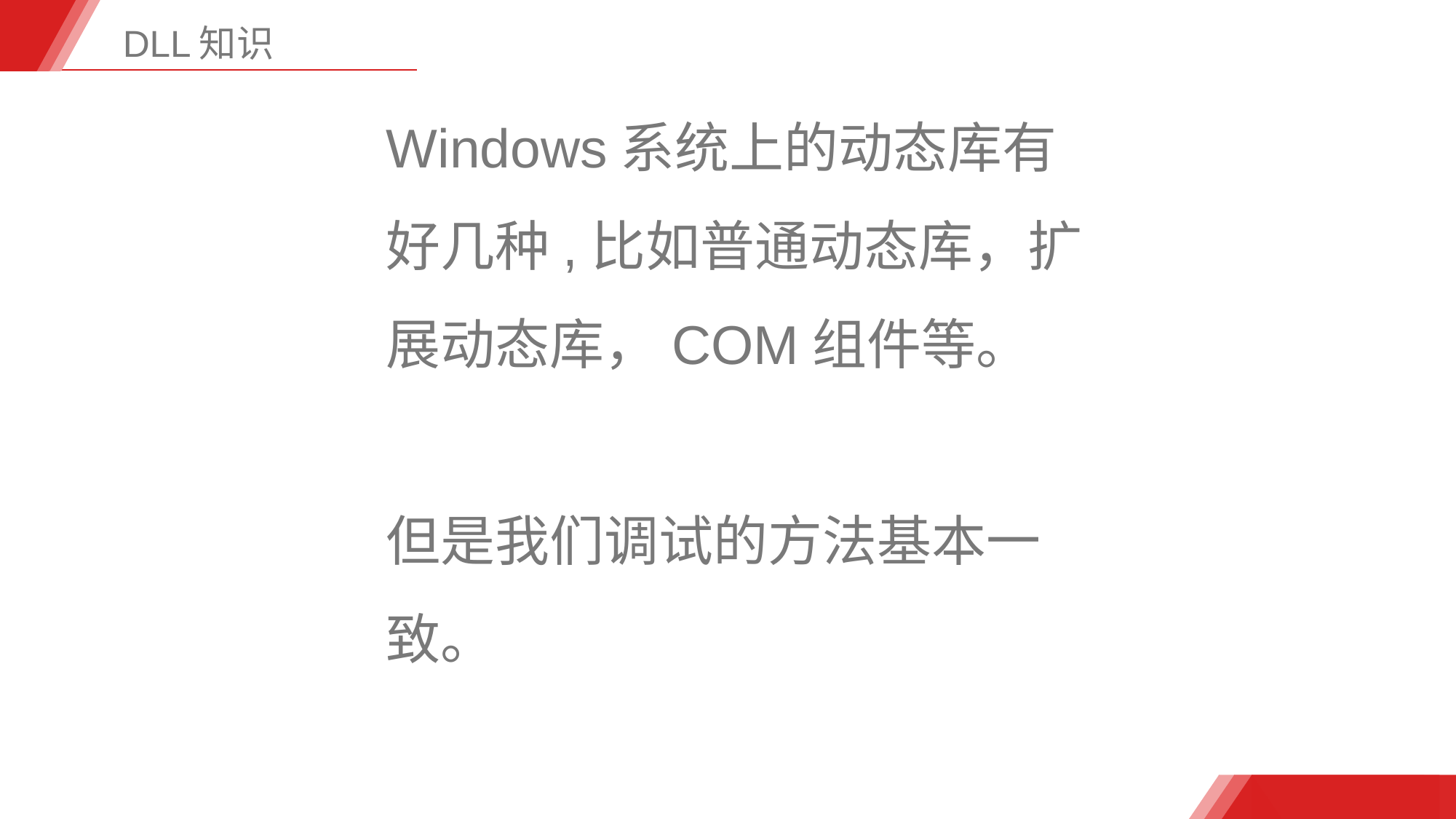

DLL知识
Windows系统上的动态库有好几种,比如普通动态库，扩展动态库，COM组件等。

但是我们调试的方法基本一致。